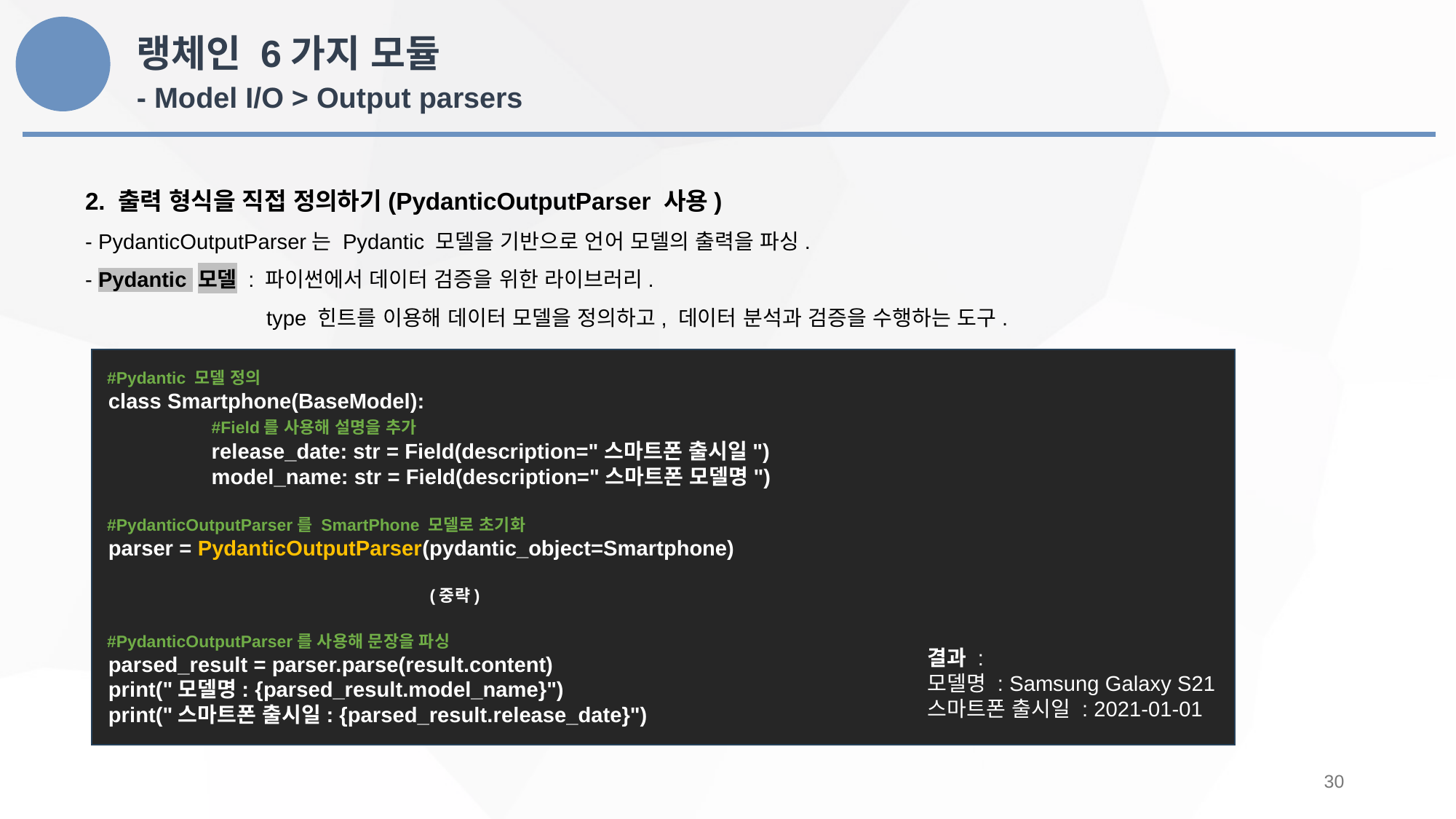

랭체인 6가지 모듈
- Model I/O > Output parsers
2. 출력 형식을 직접 정의하기(PydanticOutputParser 사용)
- PydanticOutputParser는 Pydantic 모델을 기반으로 언어 모델의 출력을 파싱.
- Pydantic 모델 : 파이썬에서 데이터 검증을 위한 라이브러리.
	            type 힌트를 이용해 데이터 모델을 정의하고, 데이터 분석과 검증을 수행하는 도구.
 #Pydantic 모델 정의
 class Smartphone(BaseModel):
	#Field를 사용해 설명을 추가
	release_date: str = Field(description="스마트폰 출시일")
	model_name: str = Field(description="스마트폰 모델명")

 #PydanticOutputParser를 SmartPhone 모델로 초기화
 parser = PydanticOutputParser(pydantic_object=Smartphone)

			(중략)

 #PydanticOutputParser를 사용해 문장을 파싱
 parsed_result = parser.parse(result.content)
 print("모델명: {parsed_result.model_name}")
 print("스마트폰 출시일: {parsed_result.release_date}")
결과 :
모델명 : Samsung Galaxy S21
스마트폰 출시일 : 2021-01-01
30